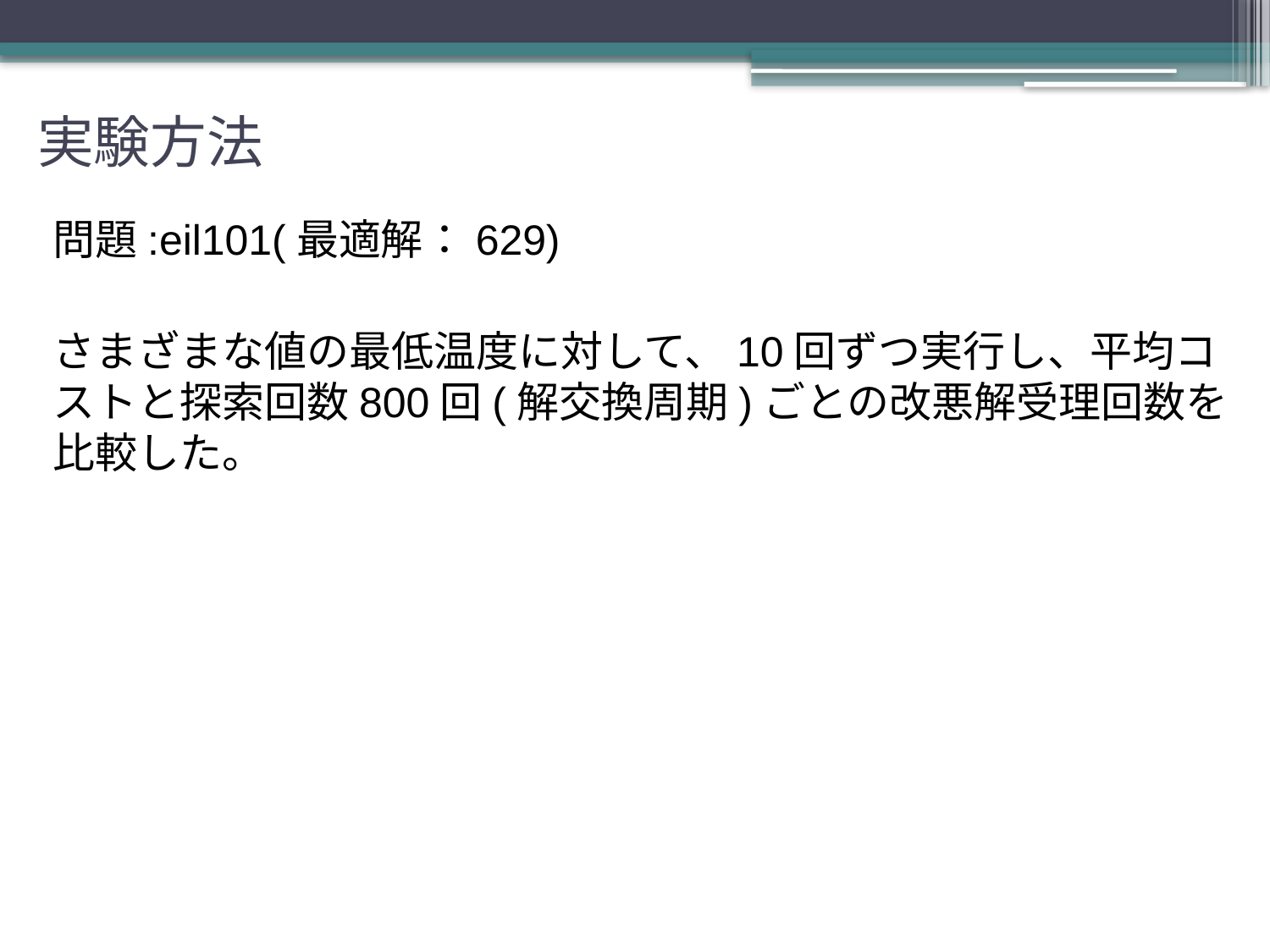

# 実験方法
問題:eil101(最適解：629)

さまざまな値の最低温度に対して、10回ずつ実行し、平均コストと探索回数800回(解交換周期)ごとの改悪解受理回数を比較した。